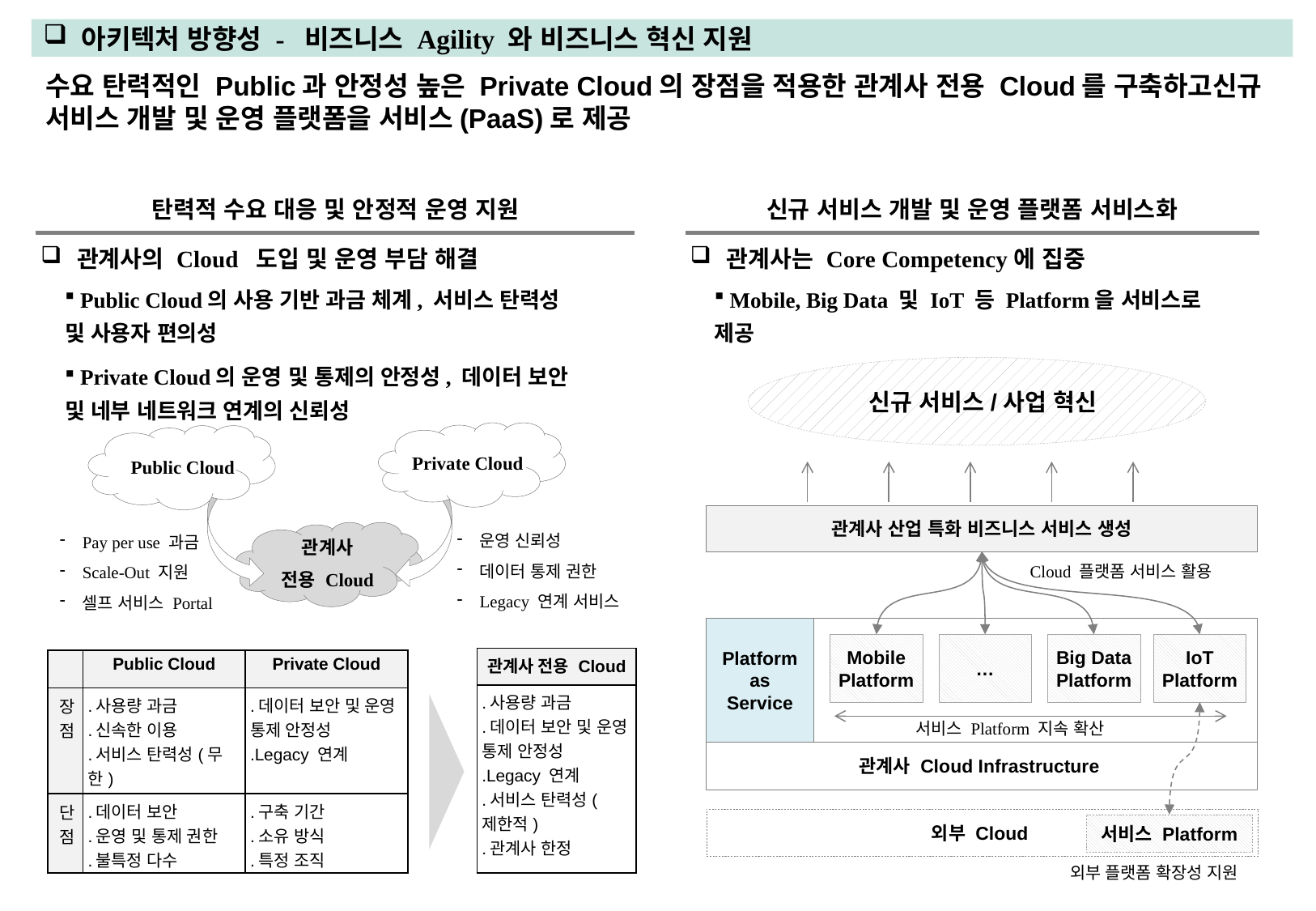

아키텍처 방향성 -  비즈니스 Agility 와 비즈니스 혁신 지원
수요 탄력적인 Public과 안정성 높은 Private Cloud의 장점을 적용한 관계사 전용 Cloud를 구축하고신규 서비스 개발 및 운영 플랫폼을 서비스(PaaS)로 제공
탄력적 수요 대응 및 안정적 운영 지원
신규 서비스 개발 및 운영 플랫폼 서비스화
 관계사의 Cloud  도입 및 운영 부담 해결
 관계사는 Core Competency에 집중
 Public Cloud의 사용 기반 과금 체계, 서비스 탄력성 및 사용자 편의성
 Private Cloud의 운영 및 통제의 안정성, 데이터 보안 및 네부 네트워크 연계의 신뢰성
 Mobile, Big Data 및 IoT 등 Platform을 서비스로 제공
 신규 서비스/사업 혁신

Private Cloud

Public Cloud

관계사 산업 특화 비즈니스 서비스 생성

관계사
전용 Cloud
운영 신뢰성
데이터 통제 권한
Legacy 연계 서비스
Pay per use 과금
Scale-Out 지원
셀프 서비스 Portal
Cloud 플랫폼 서비스 활용
Platform as Service

Mobile
Platform
…
Big Data Platform
IoT
Platform
| 관계사 전용 Cloud |
| --- |
| .사용량 과금 .데이터 보안 및 운영 통제 안정성 .Legacy 연계 .서비스 탄력성(제한적) .관계사 한정 |
|  | Public Cloud | Private Cloud |
| --- | --- | --- |
| 장점 | .사용량 과금 .신속한 이용 .서비스 탄력성(무한) | .데이터 보안 및 운영 통제 안정성 .Legacy 연계 |
| 단점 | .데이터 보안 .운영 및 통제 권한 .불특정 다수 | .구축 기간 .소유 방식 .특정 조직 |
서비스 Platform 지속 확산
관계사 Cloud Infrastructure

외부 Cloud
서비스 Platform
외부 플랫폼 확장성 지원